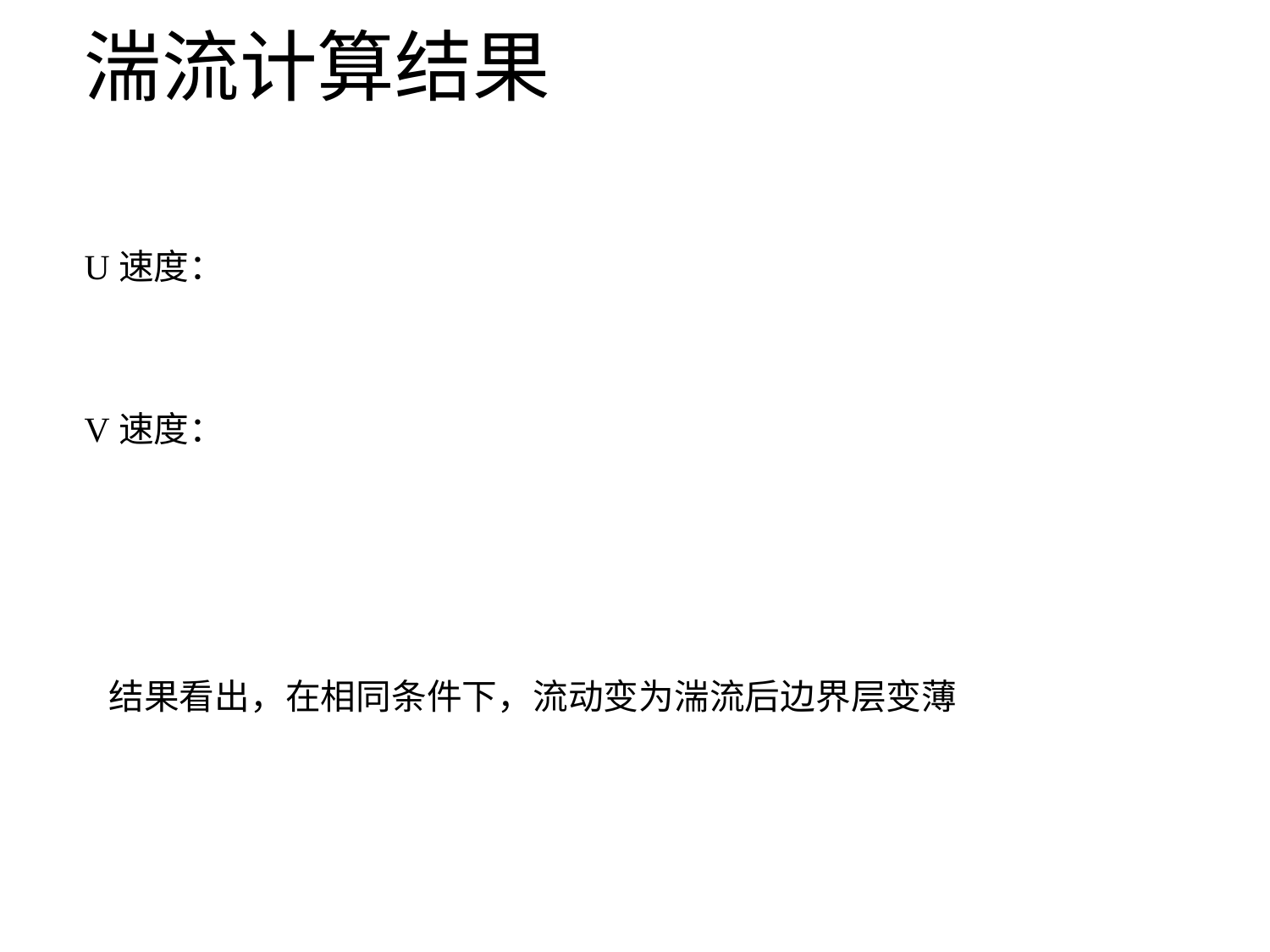

# 湍流计算结果
U速度：
V速度：
结果看出，在相同条件下，流动变为湍流后边界层变薄